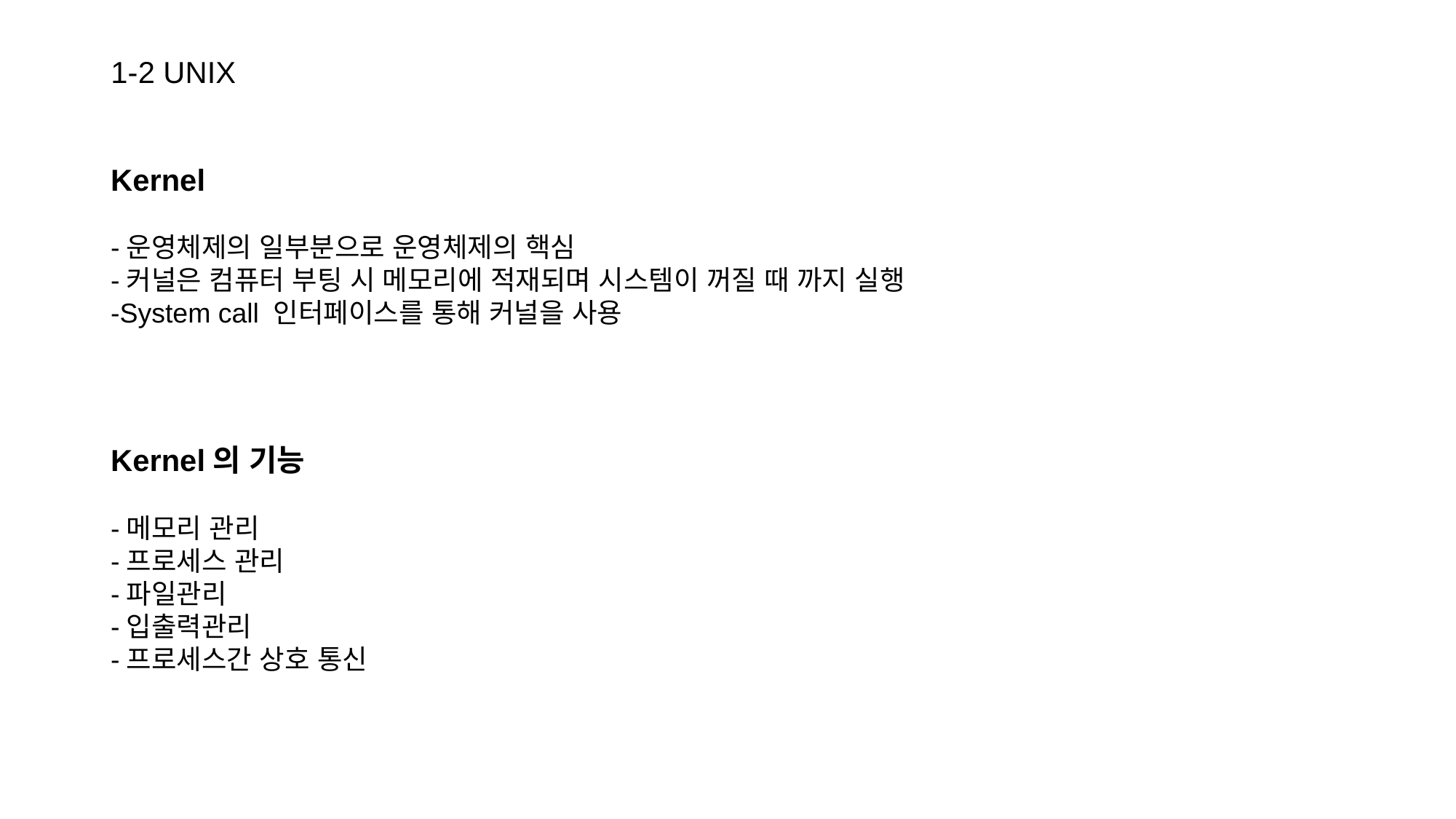

# 1-2 UNIX
Kernel
-운영체제의 일부분으로 운영체제의 핵심
-커널은 컴퓨터 부팅 시 메모리에 적재되며 시스템이 꺼질 때 까지 실행
-System call 인터페이스를 통해 커널을 사용
Kernel의 기능
-메모리 관리
-프로세스 관리
-파일관리
-입출력관리
-프로세스간 상호 통신